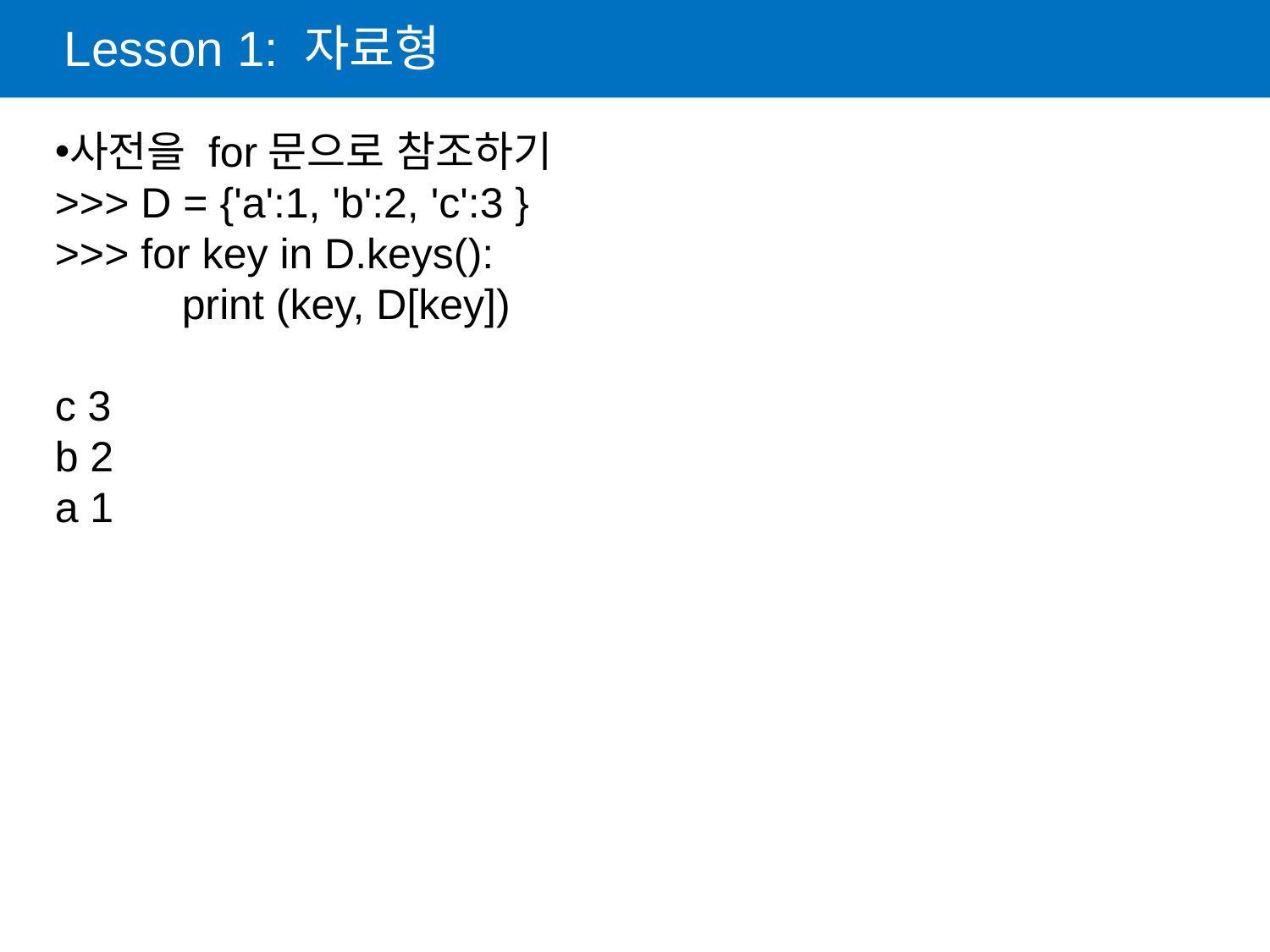

# Lesson 1: 자료형
사전을 for문으로 참조하기
>>> D = {'a':1, 'b':2, 'c':3 }
>>> for key in D.keys():
	print (key, D[key])

c 3
b 2
a 1